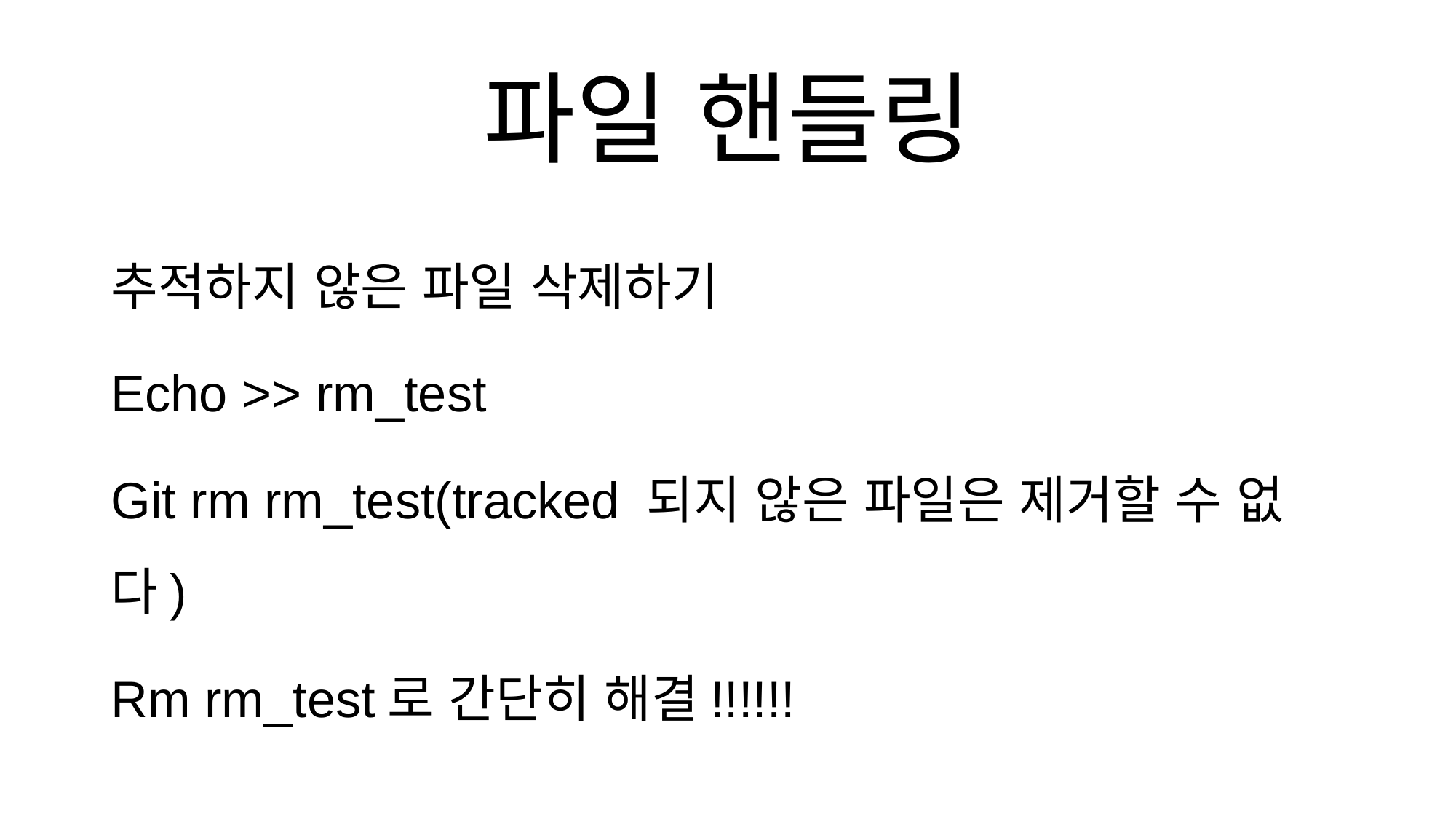

# 파일 핸들링
추적하지 않은 파일 삭제하기
Echo >> rm_test
Git rm rm_test(tracked 되지 않은 파일은 제거할 수 없다)
Rm rm_test로 간단히 해결!!!!!!